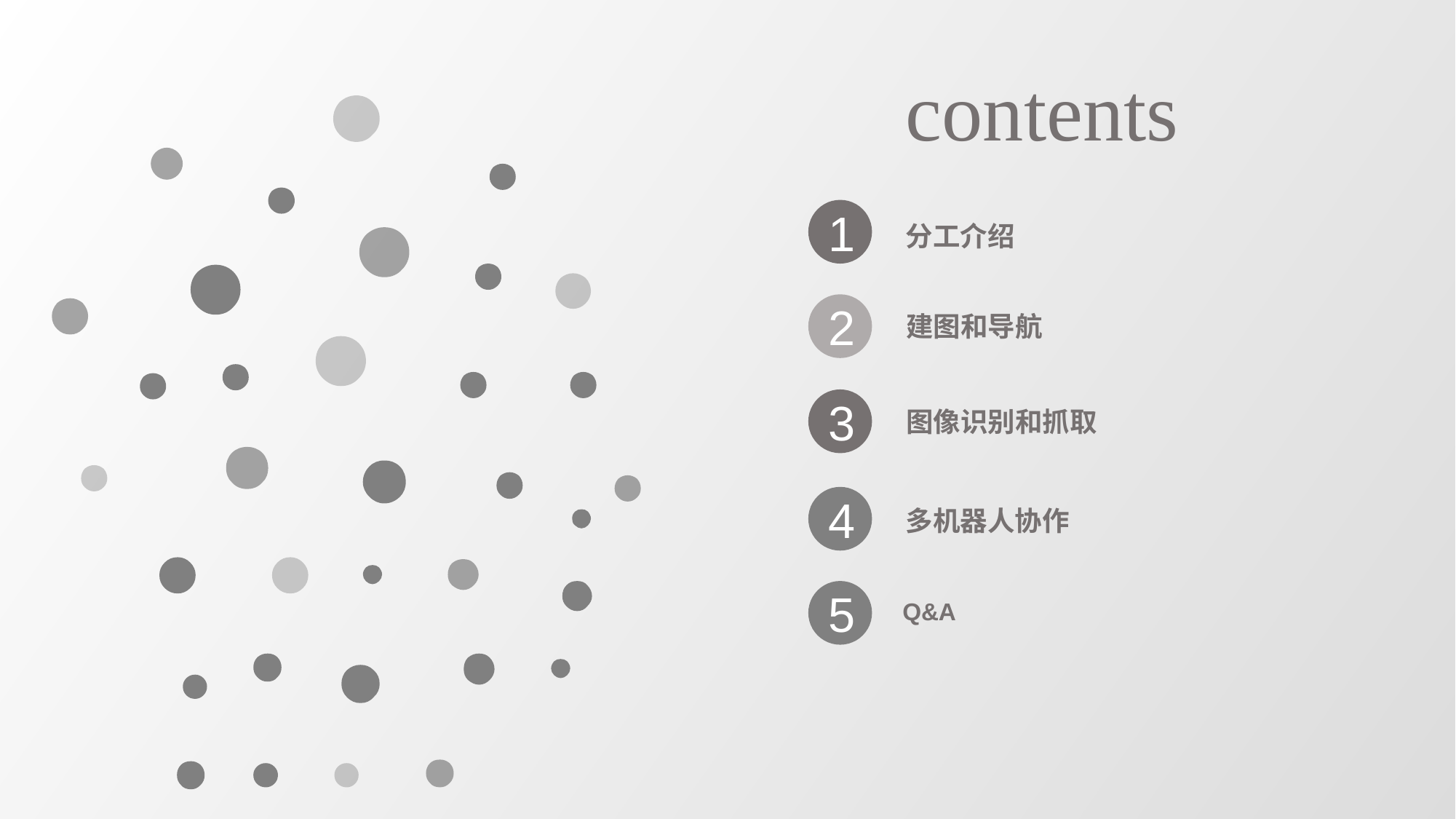

contents

1
分工介绍
2
建图和导航
3
图像识别和抓取

4
多机器人协作
5
Q&A